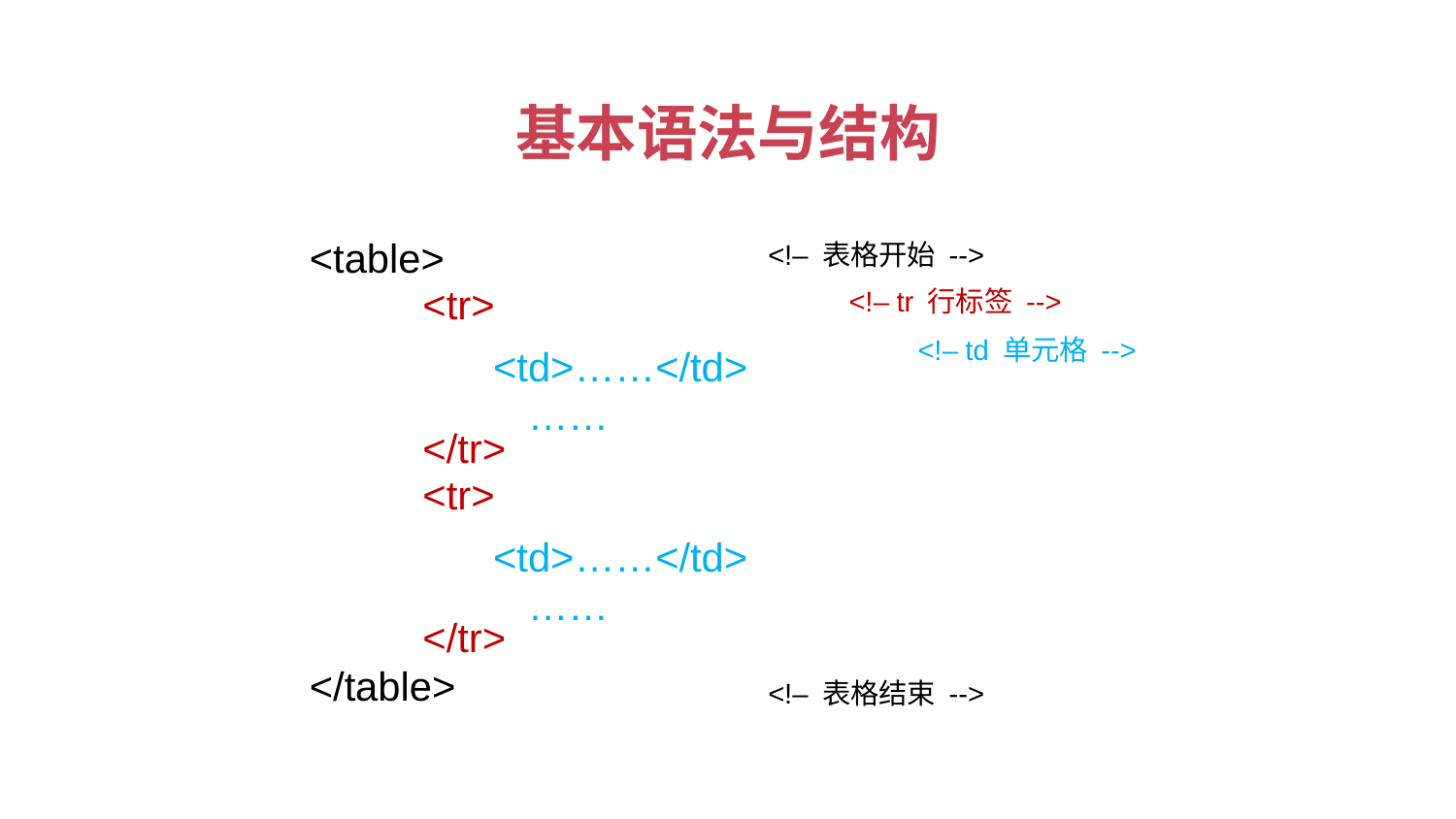

基本语法与结构
<table>
	<tr>
		<td>……</td>
			……
	</tr>
	<tr>
		<td>……</td>
			……
	</tr>
</table>
<!– 表格开始 -->
	<!– tr 行标签 -->
		<!– td 单元格 -->

<!– 表格结束 -->